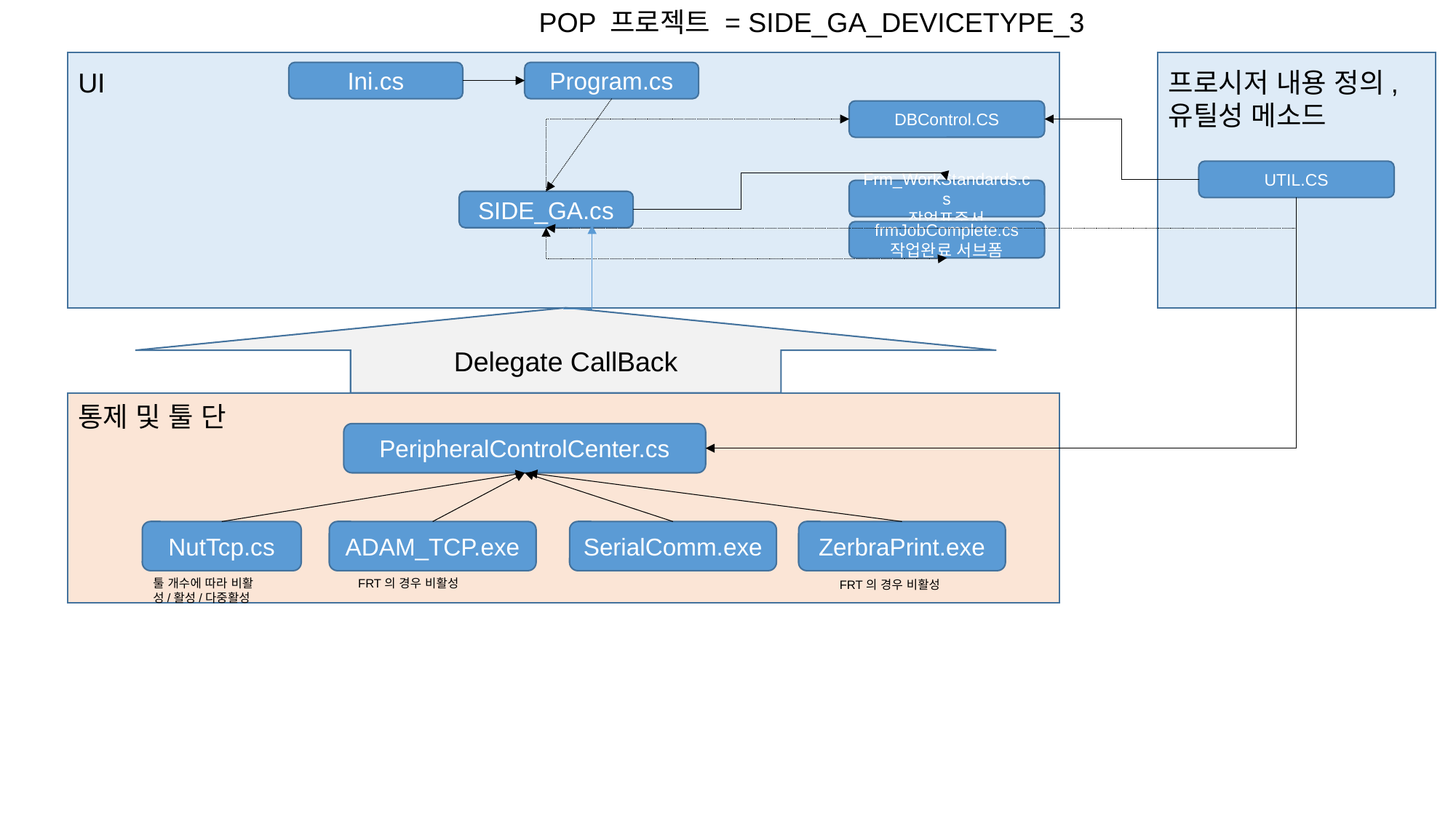

POP 프로젝트 = SIDE_GA_DEVICETYPE_3
UI

프로시저 내용 정의,
유틸성 메소드

Ini.cs
Program.cs
DBControl.CS
UTIL.CS
Frm_WorkStandards.cs
작업표준서
SIDE_GA.cs
frmJobComplete.cs
작업완료 서브폼
Delegate CallBack
통제 및 툴 단

PeripheralControlCenter.cs
NutTcp.cs
ADAM_TCP.exe
SerialComm.exe
ZerbraPrint.exe
툴 개수에 따라 비활성/활성/다중활성
FRT의 경우 비활성
FRT의 경우 비활성